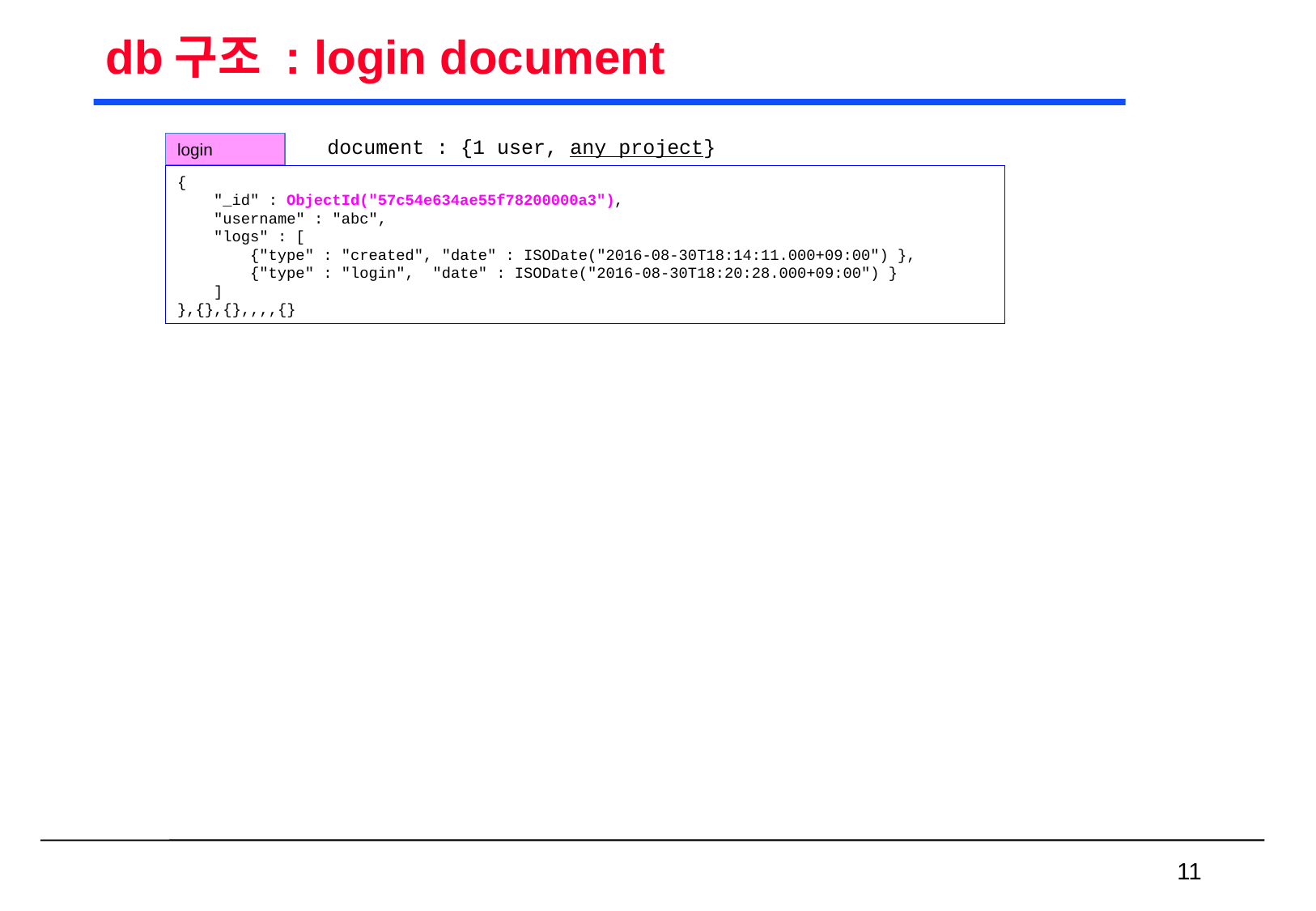

# db구조 : login document
document : {1 user, any project}
login
{
    "_id" : ObjectId("57c54e634ae55f78200000a3"),
    "username" : "abc",
    "logs" : [
        {"type" : "created", "date" : ISODate("2016-08-30T18:14:11.000+09:00") },
        {"type" : "login",  "date" : ISODate("2016-08-30T18:20:28.000+09:00") }
    ]
},{},{},,,,{}
 11